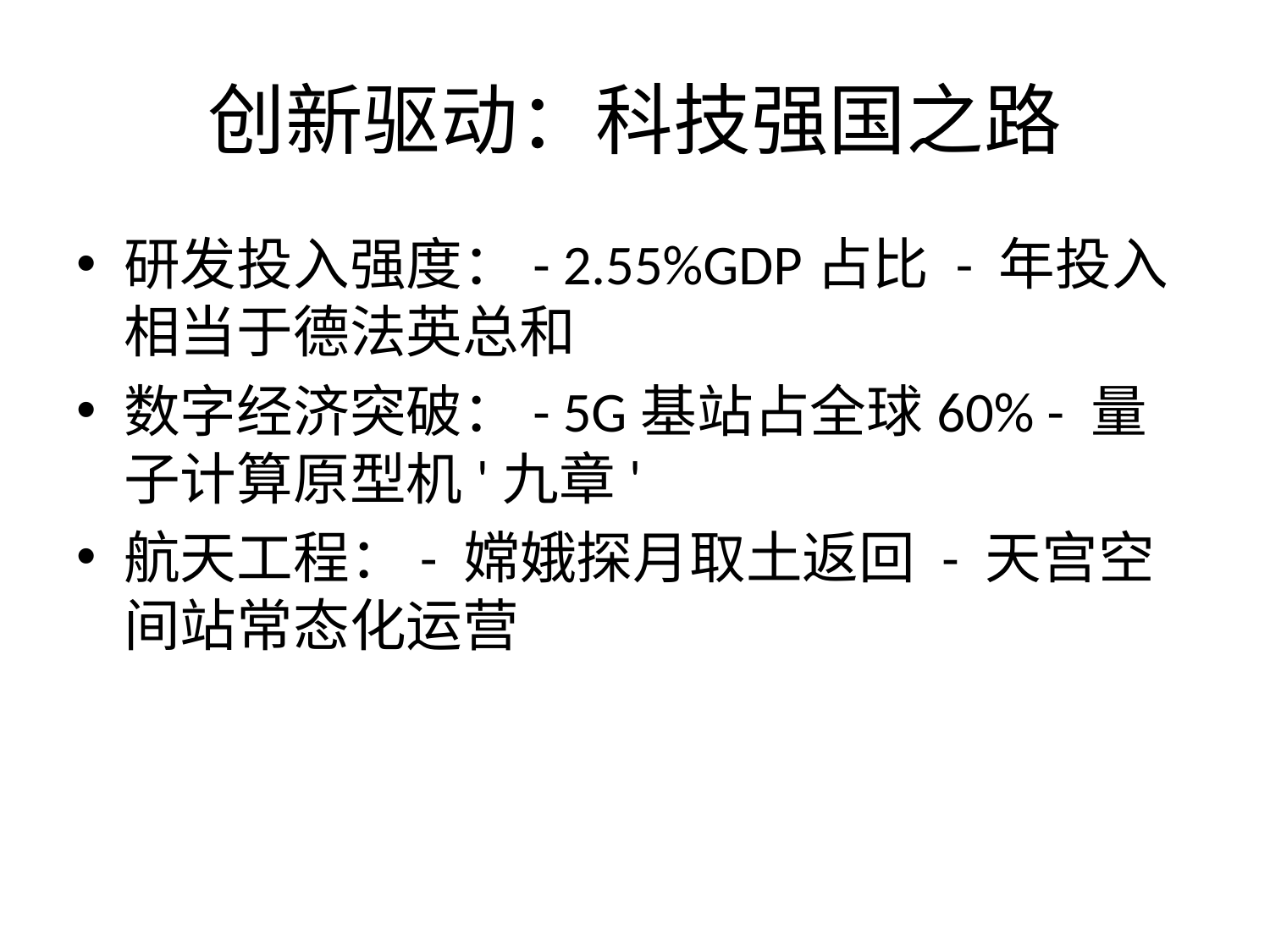

# 创新驱动：科技强国之路
研发投入强度：- 2.55%GDP占比 - 年投入相当于德法英总和
数字经济突破：- 5G基站占全球60% - 量子计算原型机'九章'
航天工程：- 嫦娥探月取土返回 - 天宫空间站常态化运营